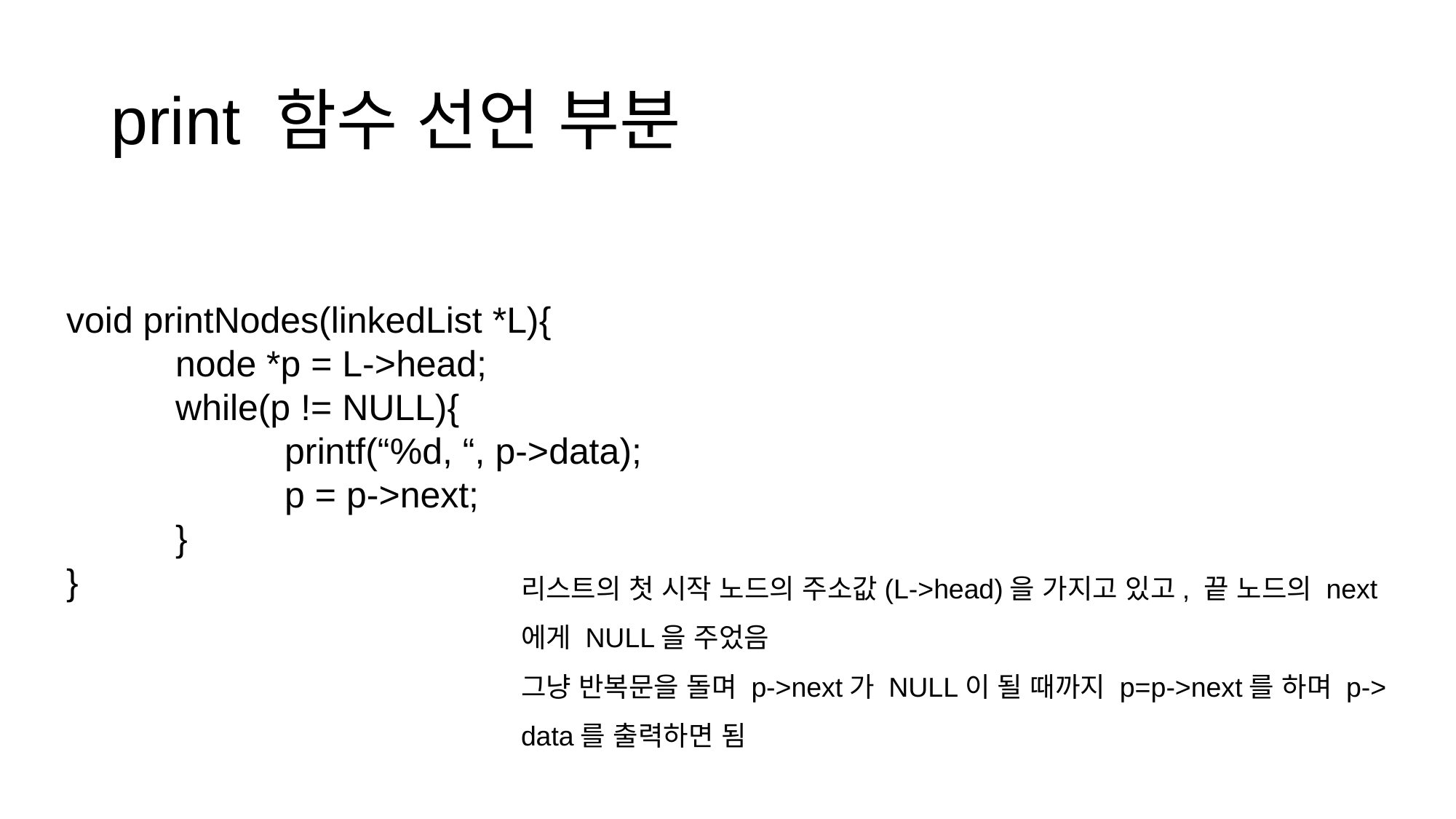

# print 함수 선언 부분
void printNodes(linkedList *L){
	node *p = L->head;
	while(p != NULL){
		printf(“%d, “, p->data);
		p = p->next;
	}
}
리스트의 첫 시작 노드의 주소값(L->head)을 가지고 있고, 끝 노드의 next에게 NULL을 주었음
그냥 반복문을 돌며 p->next가 NULL이 될 때까지 p=p->next를 하며 p-> data를 출력하면 됨